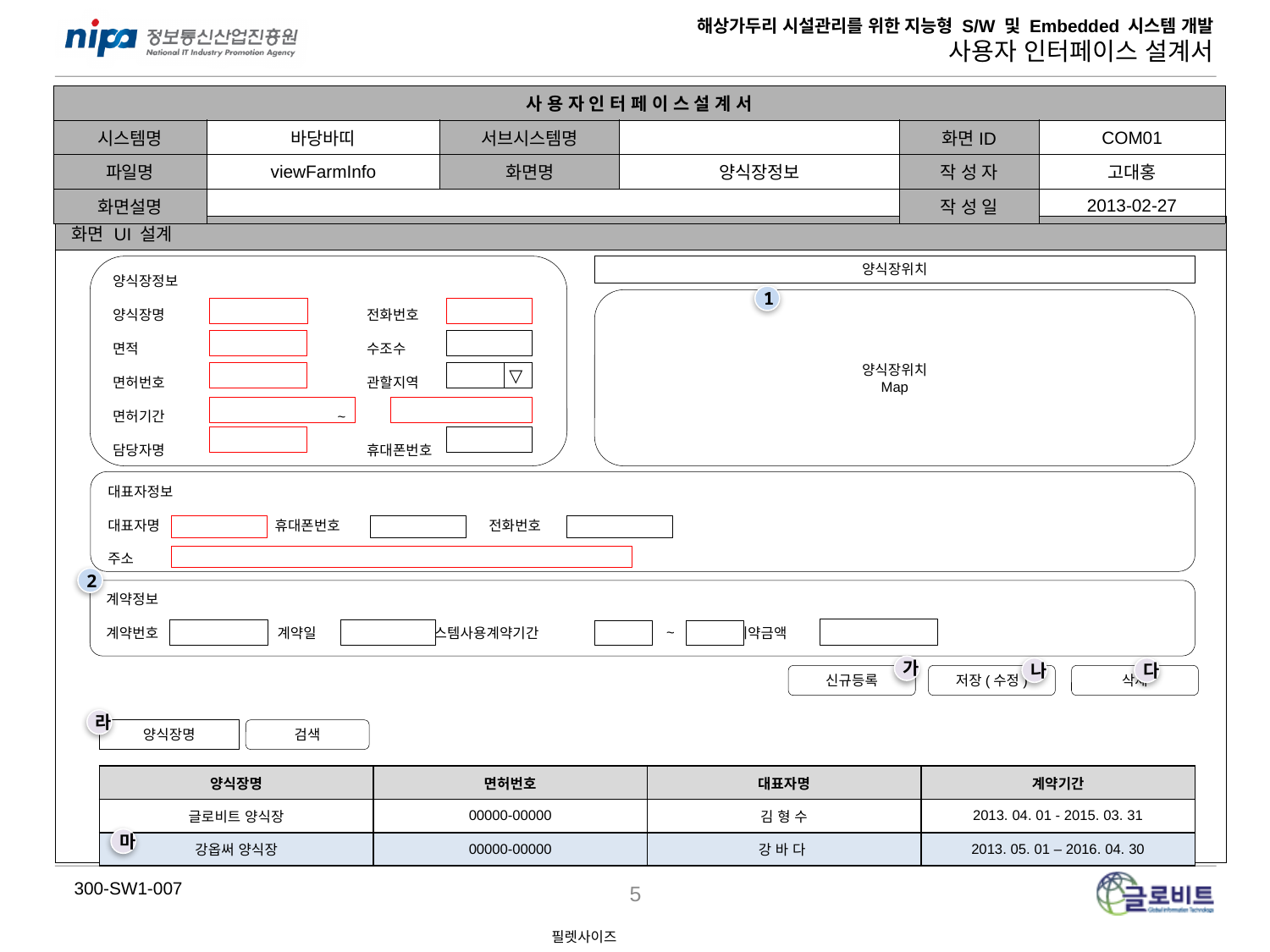

| 사 용 자 인 터 페 이 스 설 계 서 |  |  |  |  |  |
| --- | --- | --- | --- | --- | --- |
| 시스템명 | 바당바띠 | 서브시스템명 |  | 화면ID | COM01 |
| 파일명 | viewFarmInfo | 화면명 | 양식장정보 | 작 성 자 | 고대홍 |
| 화면설명 |  |  |  | 작 성 일 | 2013-02-27 |
| 화면 UI 설계 |
| --- |
|  |
양식장정보
양식장명		전화번호
면적		수조수
면허번호		관할지역
면허기간                                          ~
담당자명		휴대폰번호

양식장위치
1
양식장위치
Map

▽

대표자정보

대표자명	          휴대폰번호		전화번호

주소

2
계약정보

계약번호	           계약일                          시스템사용계약기간 	                              계약금액
~

가
나
다
신규등록
저장(수정)
삭제
라
양식장명
검색
| 양식장명 | 면허번호 | 대표자명 | 계약기간 |
| --- | --- | --- | --- |
| 글로비트 양식장 | 00000-00000 | 김 형 수 | 2013. 04. 01 - 2015. 03. 31 |
| 강옵써 양식장 | 00000-00000 | 강 바 다 | 2013. 05. 01 – 2016. 04. 30 |
마
필렛사이즈